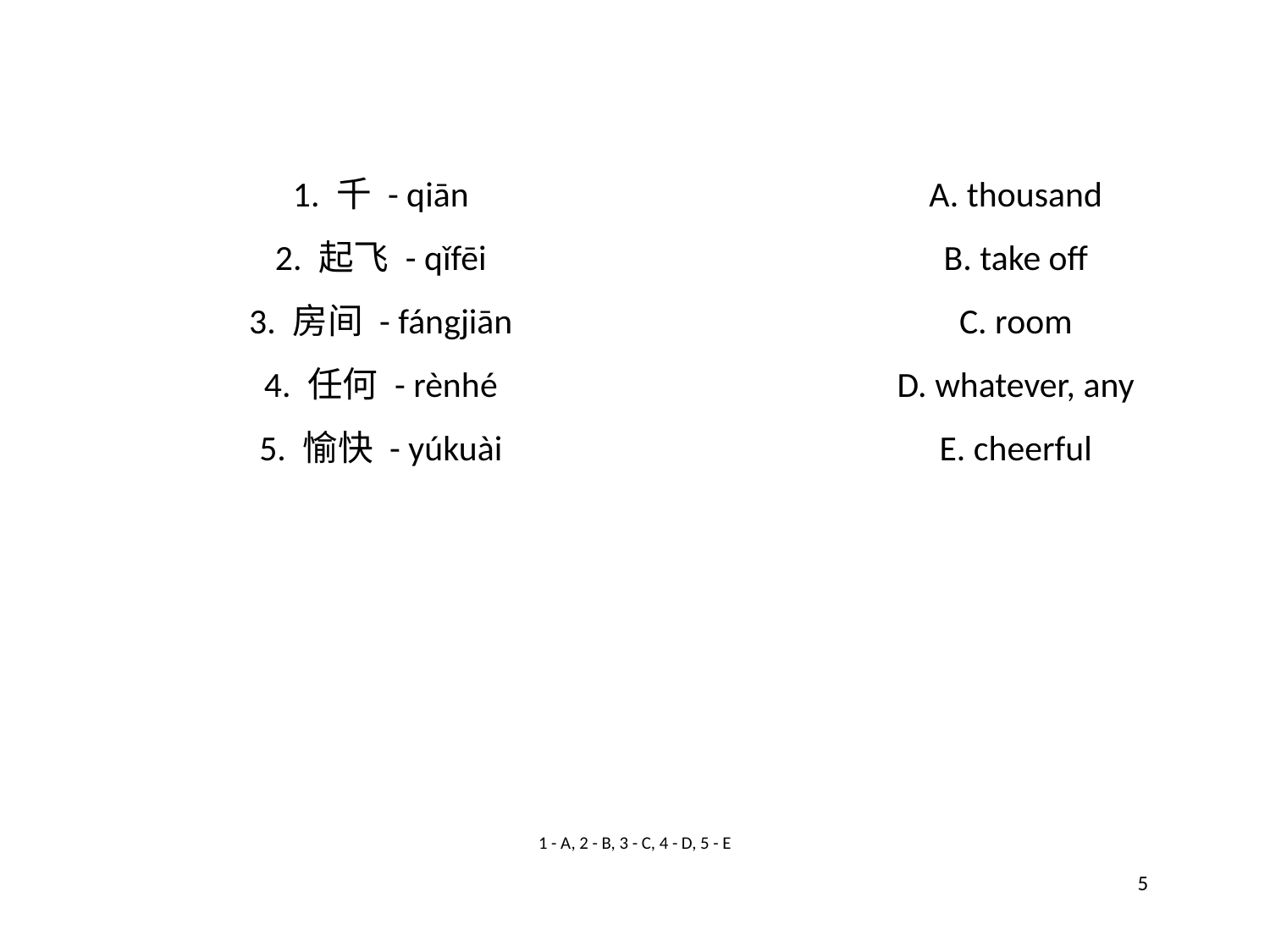

1. 千 - qiān

A. thousand

2. 起飞 - qǐfēi

B. take off

3. 房间 - fángjiān

C. room

4. 任何 - rènhé

D. whatever, any

5. 愉快 - yúkuài

E. cheerful
1 - A, 2 - B, 3 - C, 4 - D, 5 - E

5